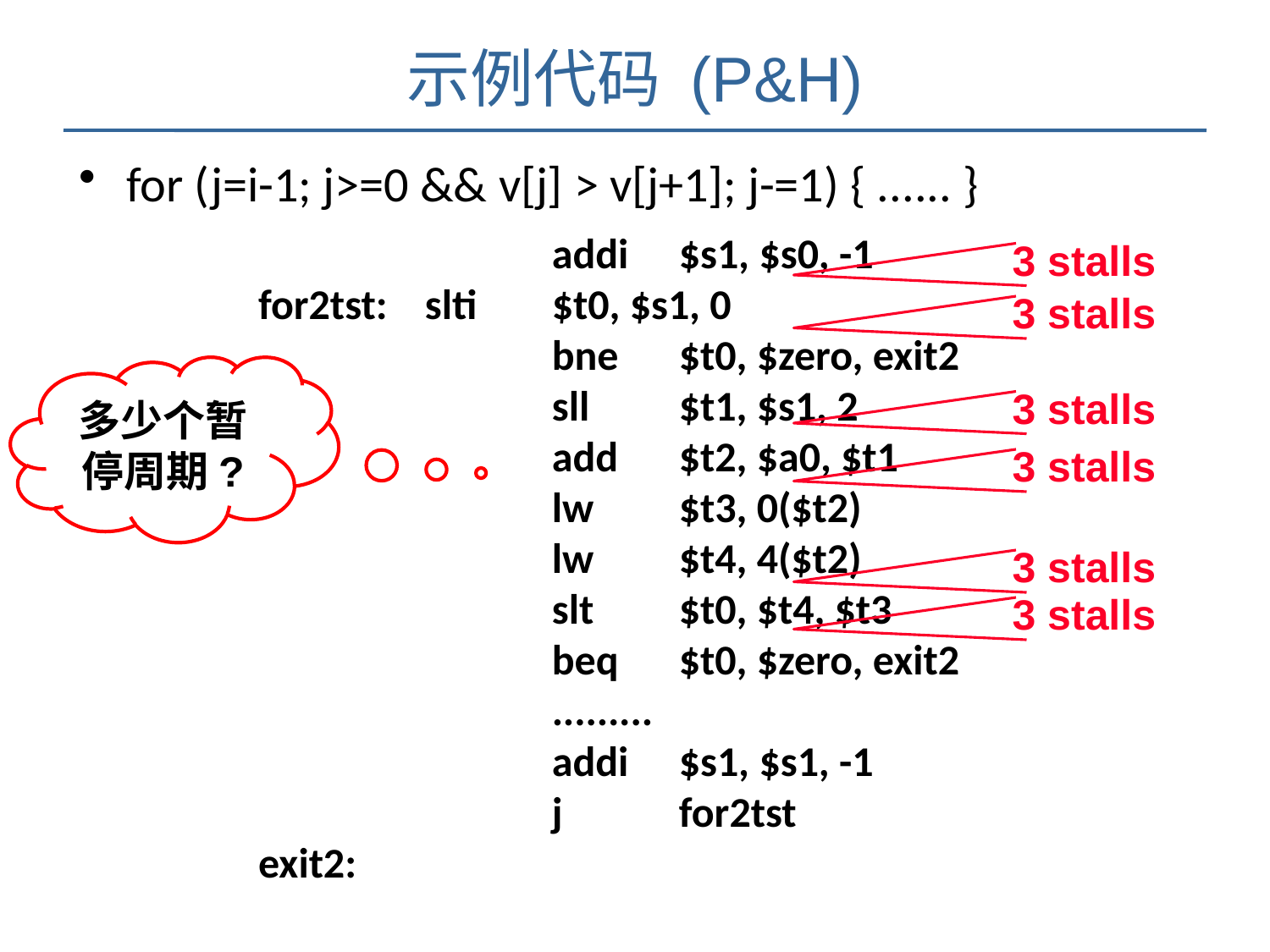

# 示例代码 (P&H)
for (j=i-1; j>=0 && v[j] > v[j+1]; j-=1) { ...... }

			addi 	$s1, $s0, -1
for2tst:	slti 	$t0, $s1, 0
			bne 	$t0, $zero, exit2
			sll	$t1, $s1, 2
			add 	$t2, $a0, $t1
			lw 	$t3, 0($t2)
			lw	$t4, 4($t2)
			slt 	$t0, $t4, $t3
			beq	$t0, $zero, exit2
			.........
			addi	$s1, $s1, -1
			j	for2tst
exit2:
3 stalls

3 stalls

3 stalls

3 stalls

3 stalls

3 stalls

多少个暂停周期?